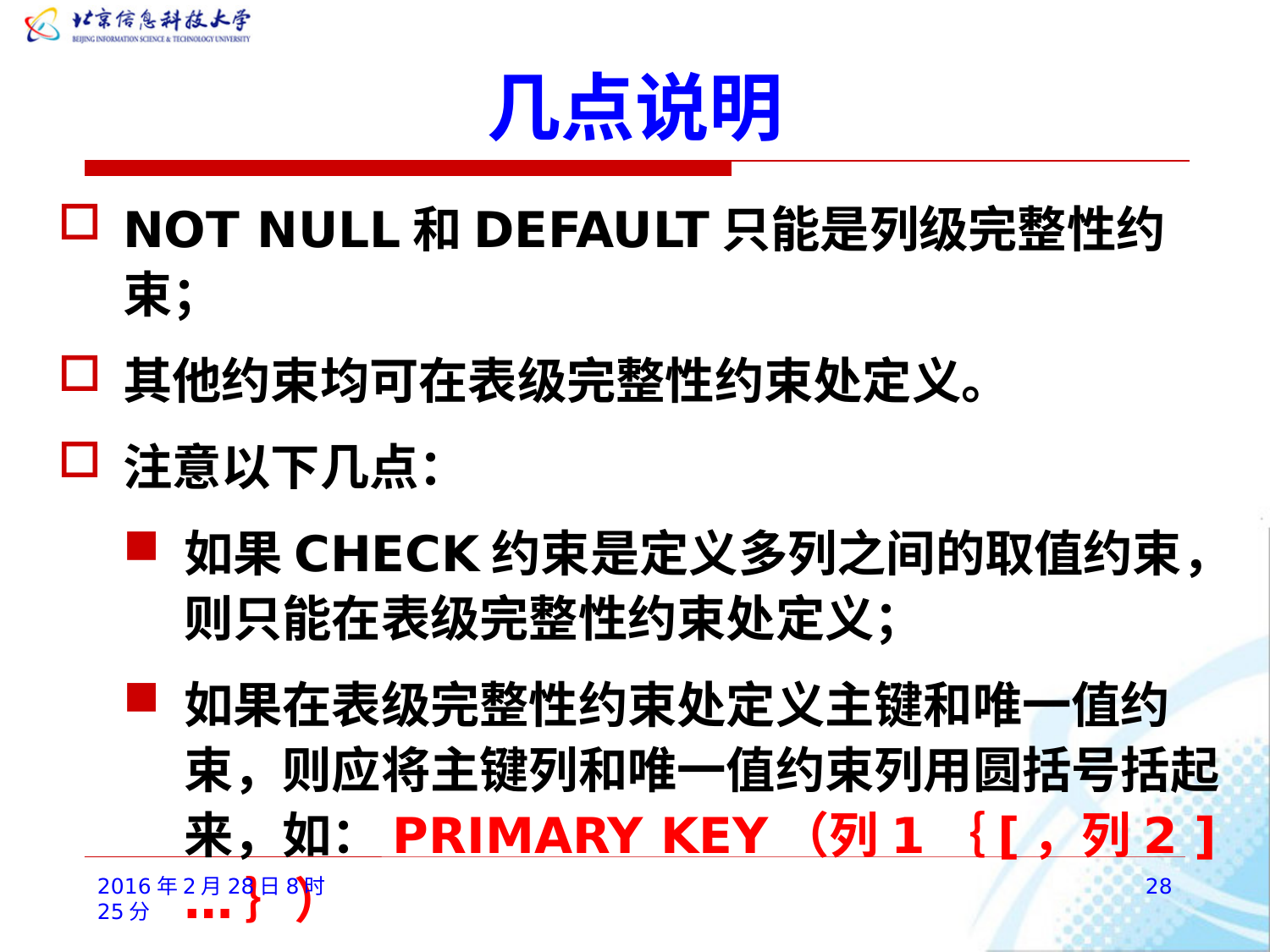

# 几点说明
NOT NULL和DEFAULT只能是列级完整性约束；
其他约束均可在表级完整性约束处定义。
注意以下几点：
如果CHECK约束是定义多列之间的取值约束，则只能在表级完整性约束处定义；
如果在表级完整性约束处定义主键和唯一值约束，则应将主键列和唯一值约束列用圆括号括起来，如：PRIMARY KEY（列1｛[，列2 ] …｝）
2016年2月28日8时25分
28